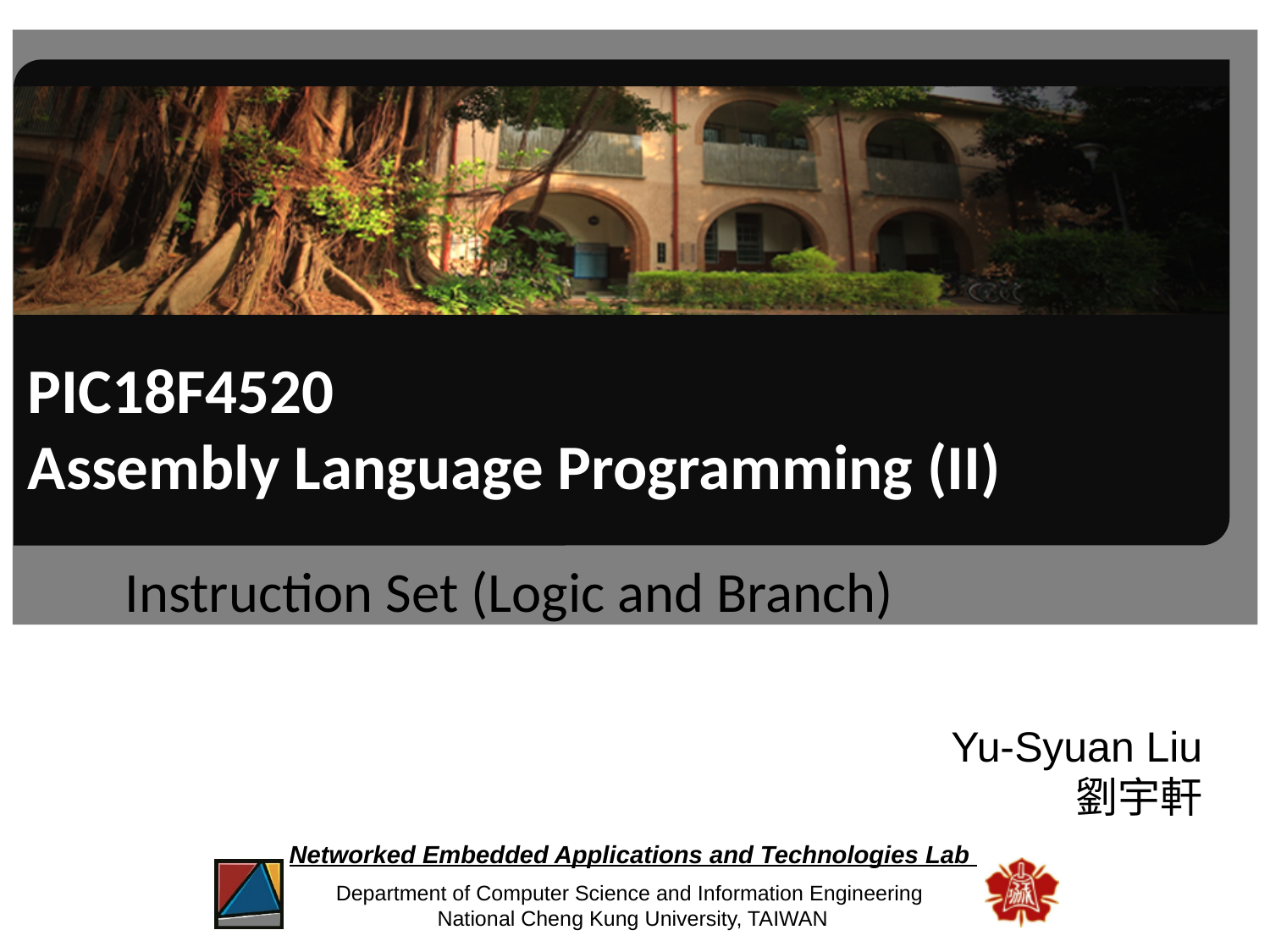

# PIC18F4520 Assembly Language Programming (II)
Instruction Set (Logic and Branch)

Yu-Syuan Liu
劉宇軒